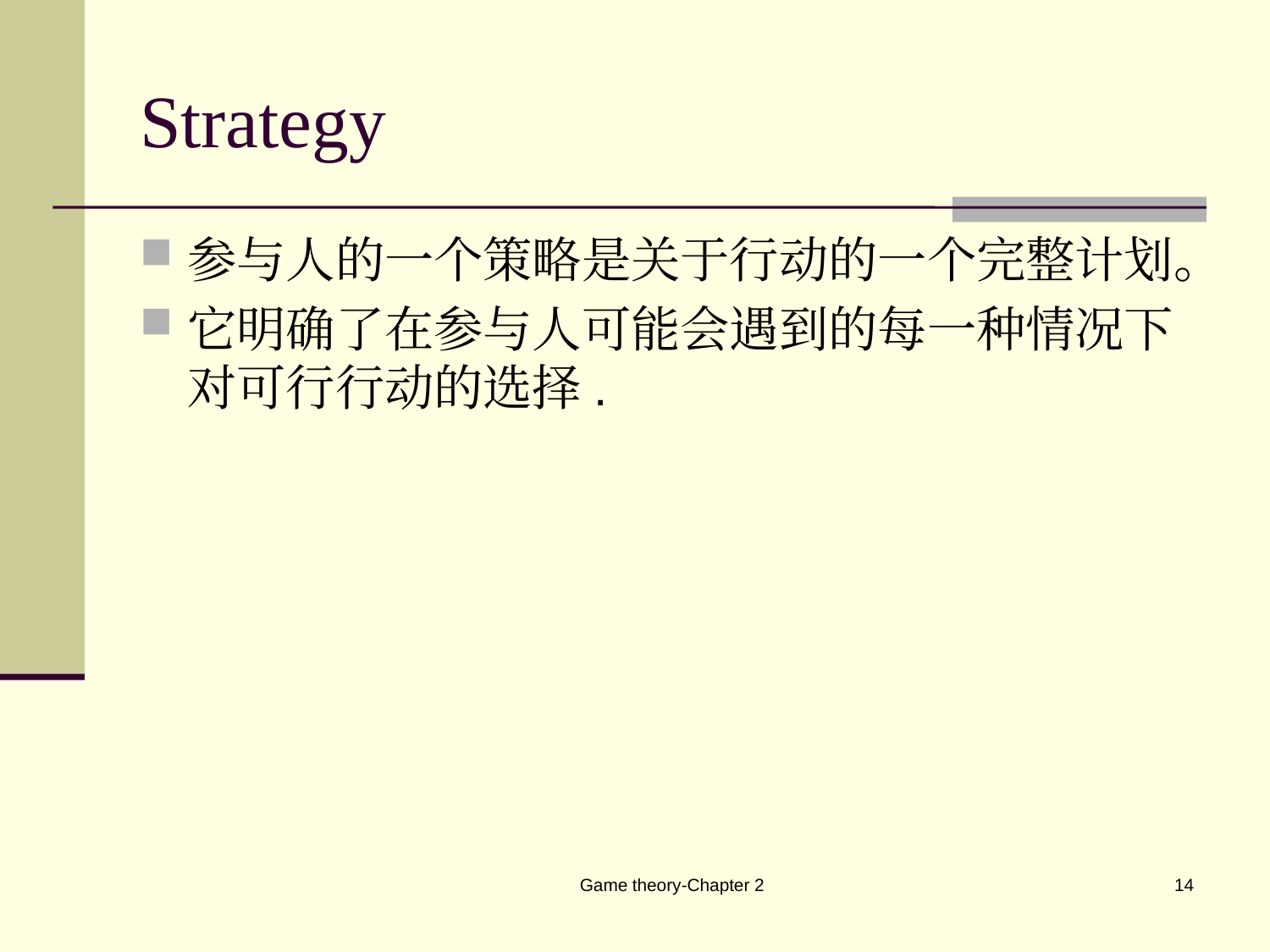

# Strategy
参与人的一个策略是关于行动的一个完整计划。
它明确了在参与人可能会遇到的每一种情况下对可行行动的选择.

Game theory-Chapter 2
14